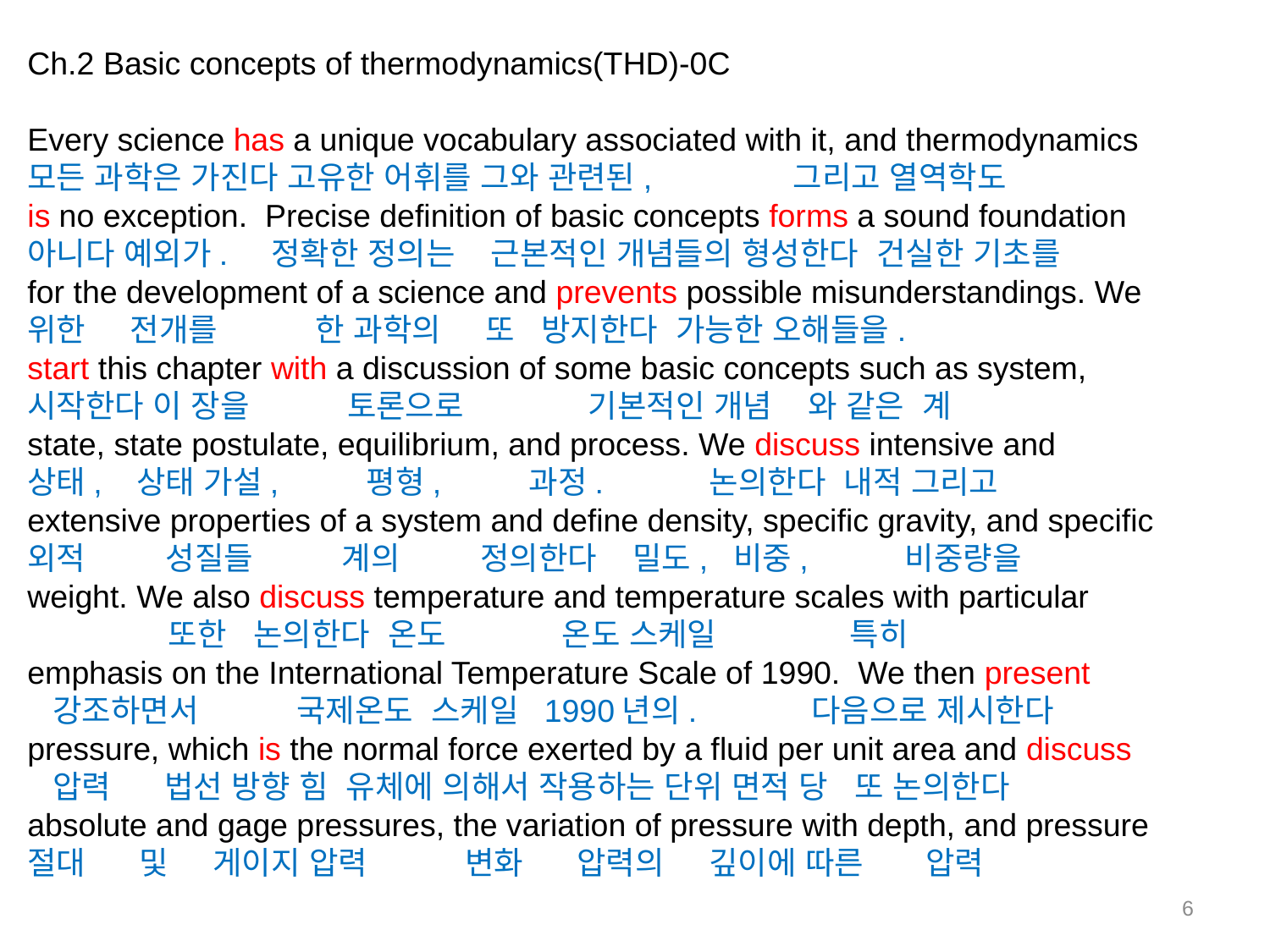

Ch.2 Basic concepts of thermodynamics(THD)-0C

Every science has a unique vocabulary associated with it, and thermodynamics
모든 과학은 가진다 고유한 어휘를 그와 관련된,               그리고 열역학도
is no exception.  Precise definition of basic concepts forms a sound foundation
아니다 예외가.    정확한 정의는    근본적인 개념들의 형성한다  건실한 기초를
for the development of a science and prevents possible misunderstandings. We
위한     전개를           한 과학의     또   방지한다  가능한 오해들을.
start this chapter with a discussion of some basic concepts such as system,
시작한다 이 장을           토론으로              기본적인 개념    와 같은  계
state, state postulate, equilibrium, and process. We discuss intensive and
상태,   상태 가설,         평형,         과정.           논의한다  내적 그리고
extensive properties of a system and define density, specific gravity, and specific
외적         성질들          계의         정의한다    밀도,  비중,          비중량을
weight. We also discuss temperature and temperature scales with particular
               또한   논의한다  온도             온도 스케일               특히
emphasis on the International Temperature Scale of 1990.  We then present
  강조하면서           국제온도  스케일  1990년의.            다음으로 제시한다
pressure, which is the normal force exerted by a fluid per unit area and discuss
  압력      법선 방향 힘  유체에 의해서 작용하는 단위 면적 당   또 논의한다
absolute and gage pressures, the variation of pressure with depth, and pressure 절대      및     게이지 압력           변화      압력의     깊이에 따른       압력
6